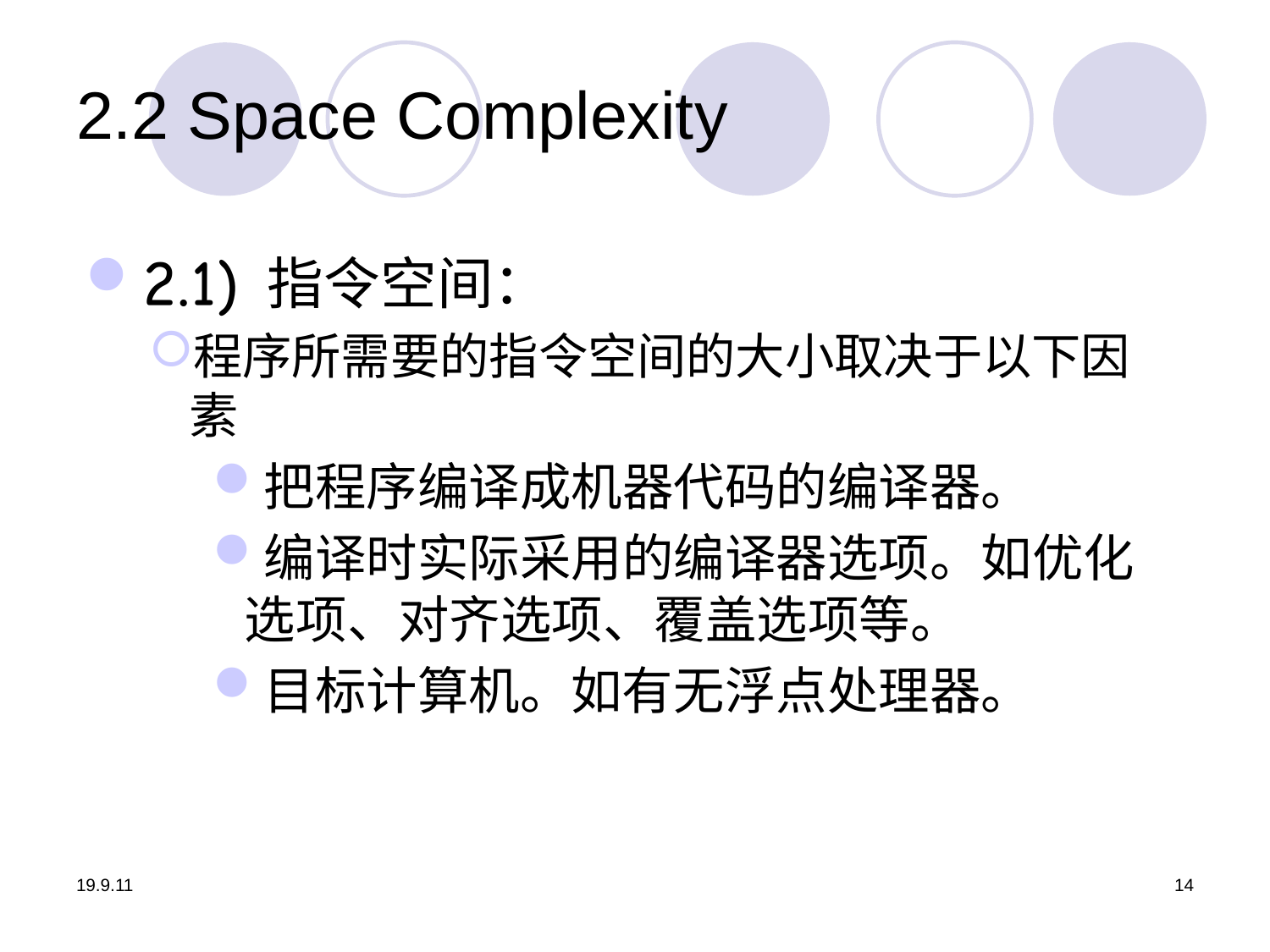

# 2.2 Space Complexity
2.1) 指令空间：
程序所需要的指令空间的大小取决于以下因素
把程序编译成机器代码的编译器。
编译时实际采用的编译器选项。如优化选项、对齐选项、覆盖选项等。
目标计算机。如有无浮点处理器。
19.9.11
14